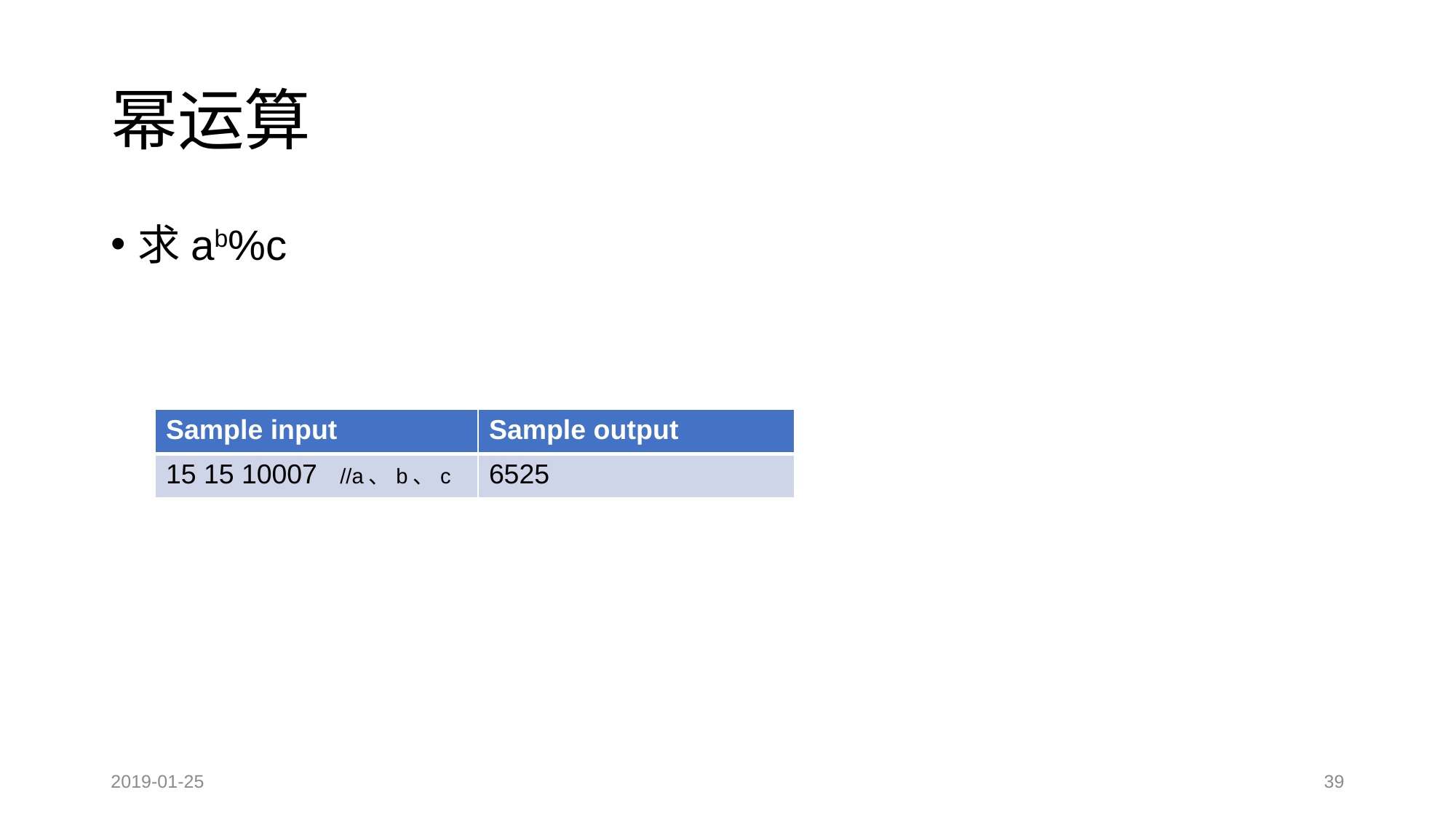

# 幂运算
求ab%c
| Sample input | Sample output |
| --- | --- |
| 15 15 10007 //a、b、c | 6525 |
2019-01-25
39